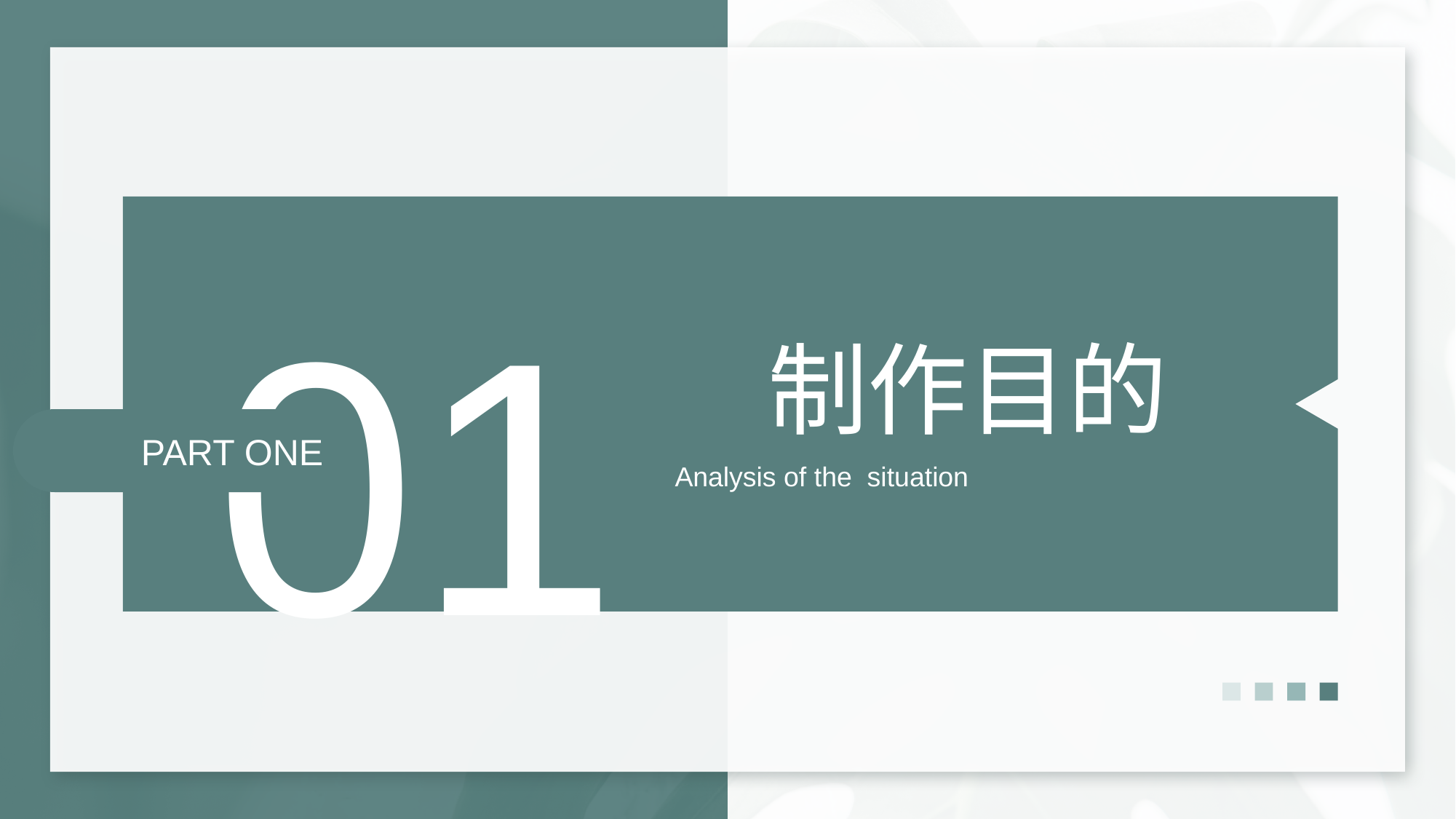

01
制作目的
Analysis of the  situation

PART ONE